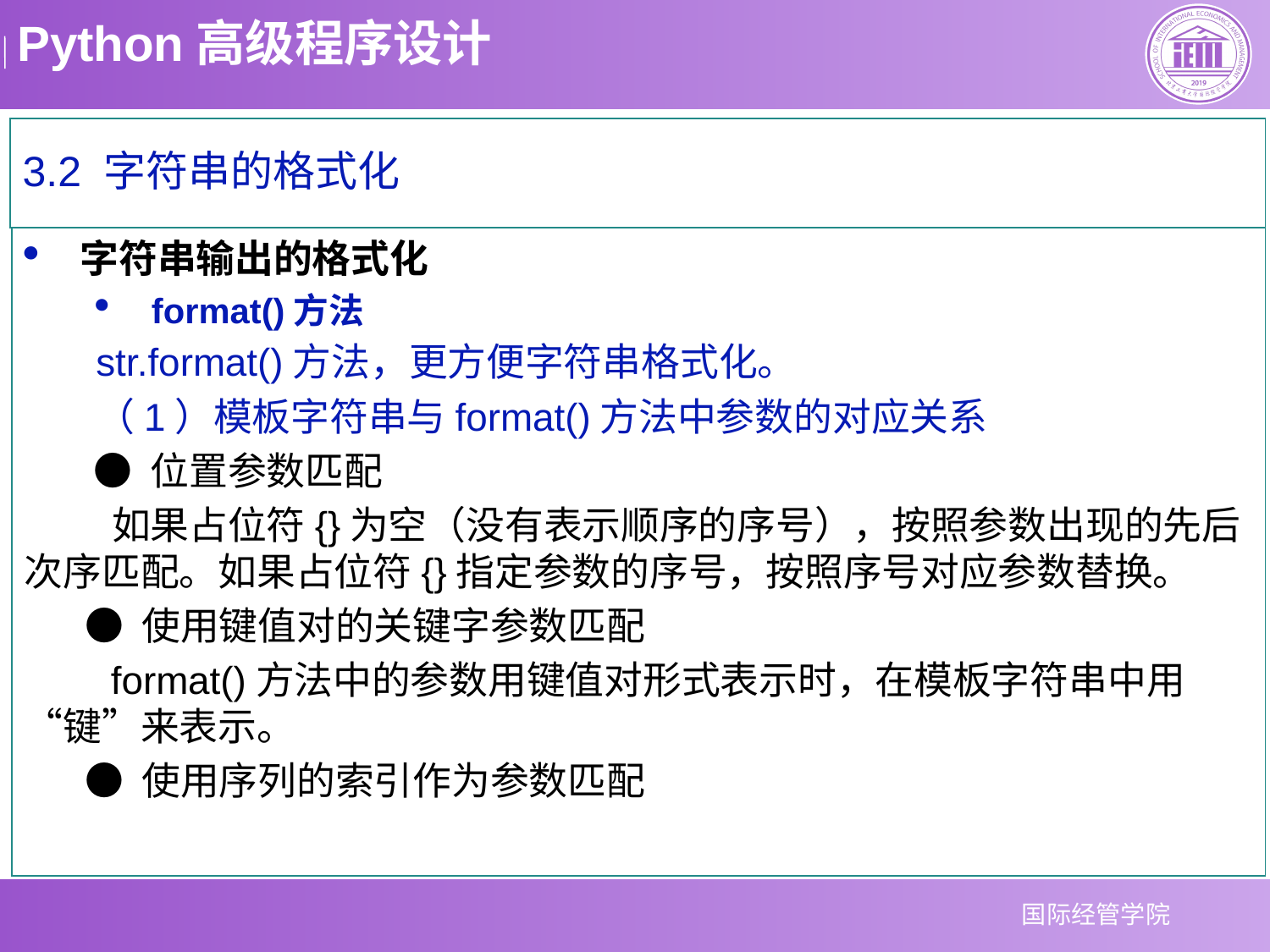

3.2 字符串的格式化
字符串输出的格式化
format()方法
str.format()方法，更方便字符串格式化。
（1）模板字符串与format()方法中参数的对应关系
        ● 位置参数匹配
         如果占位符{}为空（没有表示顺序的序号），按照参数出现的先后次序匹配。如果占位符{}指定参数的序号，按照序号对应参数替换。
       ● 使用键值对的关键字参数匹配
        format()方法中的参数用键值对形式表示时，在模板字符串中用“键”来表示。
       ● 使用序列的索引作为参数匹配